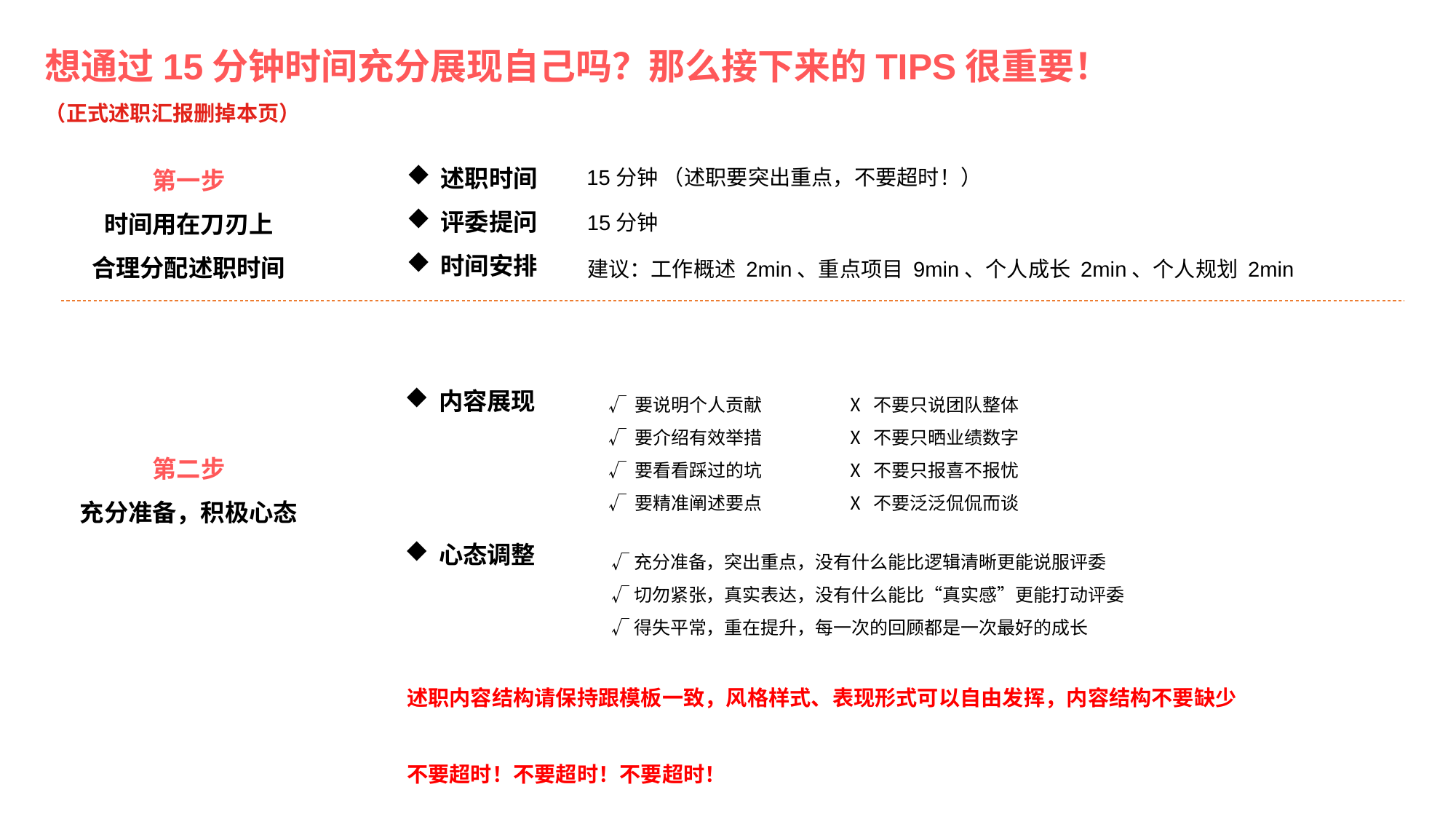

想通过15分钟时间充分展现自己吗？那么接下来的TIPS很重要！
（正式述职汇报删掉本页）
述职时间
评委提问
时间安排
第一步
时间用在刀刃上
合理分配述职时间
15分钟 （述职要突出重点，不要超时！）
15分钟
建议：工作概述 2min、重点项目 9min、个人成长 2min、个人规划 2min
√ 要说明个人贡献
√ 要介绍有效举措
√ 要看看踩过的坑
√ 要精准阐述要点
Ⅹ 不要只说团队整体
Ⅹ 不要只晒业绩数字
Ⅹ 不要只报喜不报忧
Ⅹ 不要泛泛侃侃而谈
内容展现
第二步
充分准备，积极心态
心态调整
√充分准备，突出重点，没有什么能比逻辑清晰更能说服评委
√切勿紧张，真实表达，没有什么能比“真实感”更能打动评委
√得失平常，重在提升，每一次的回顾都是一次最好的成长
述职内容结构请保持跟模板一致，风格样式、表现形式可以自由发挥，内容结构不要缺少

不要超时！不要超时！不要超时！